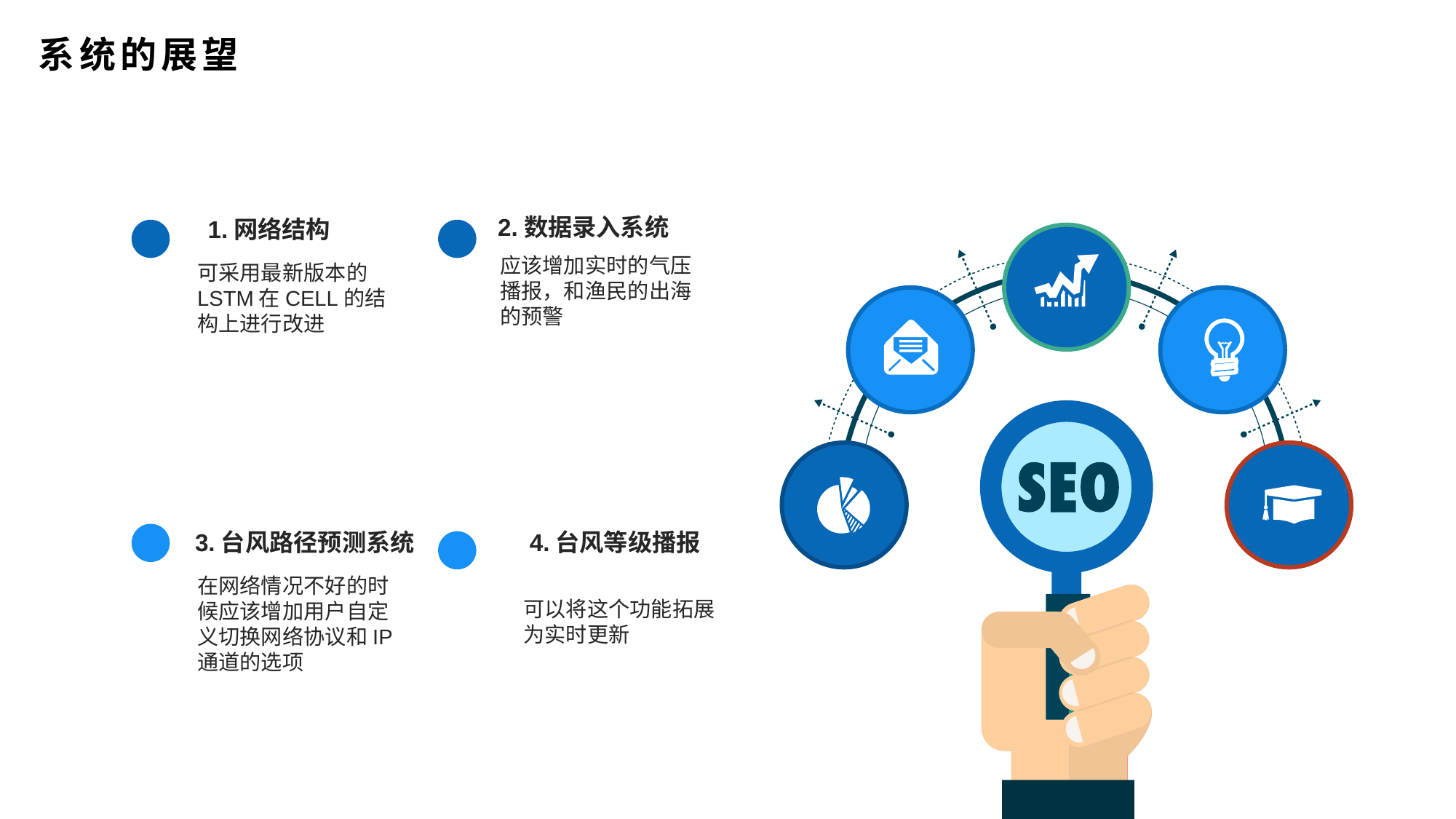

系统的展望
2.数据录入系统
1.网络结构

应该增加实时的气压播报，和渔民的出海的预警

可采用最新版本的LSTM在CELL的结构上进行改进

3.台风路径预测系统
4.台风等级播报

在网络情况不好的时候应该增加用户自定义切换网络协议和IP通道的选项
可以将这个功能拓展为实时更新